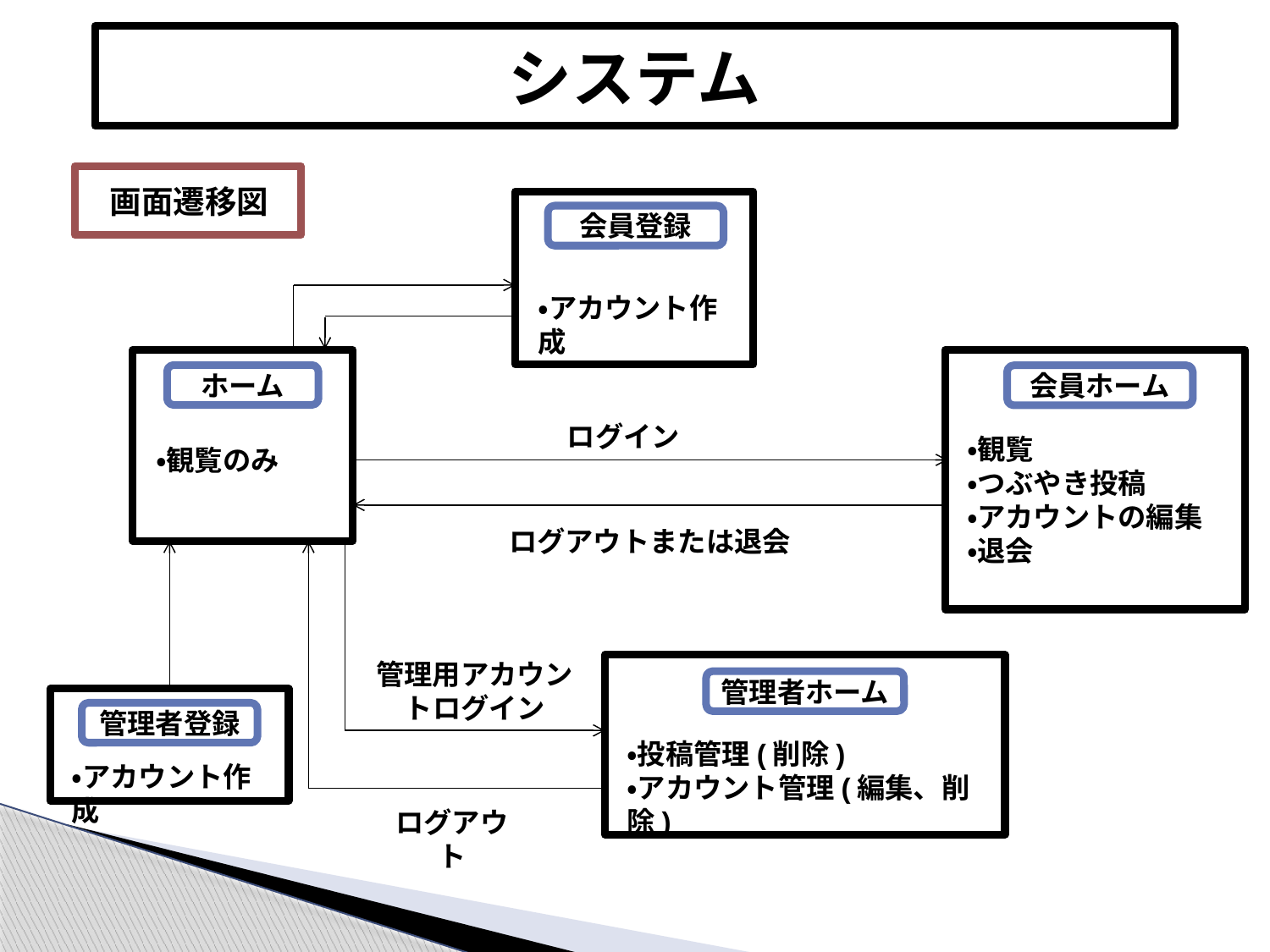

システム

画面遷移図

会員登録
・アカウント作成

ホーム
会員ホーム
ログイン
・観覧
・つぶやき投稿
・アカウントの編集
・退会
・観覧のみ
ログアウトまたは退会
管理用アカウントログイン

管理者ホーム

管理者登録
・投稿管理(削除)
・アカウント管理(編集、削除)

・アカウント作成
ログアウト